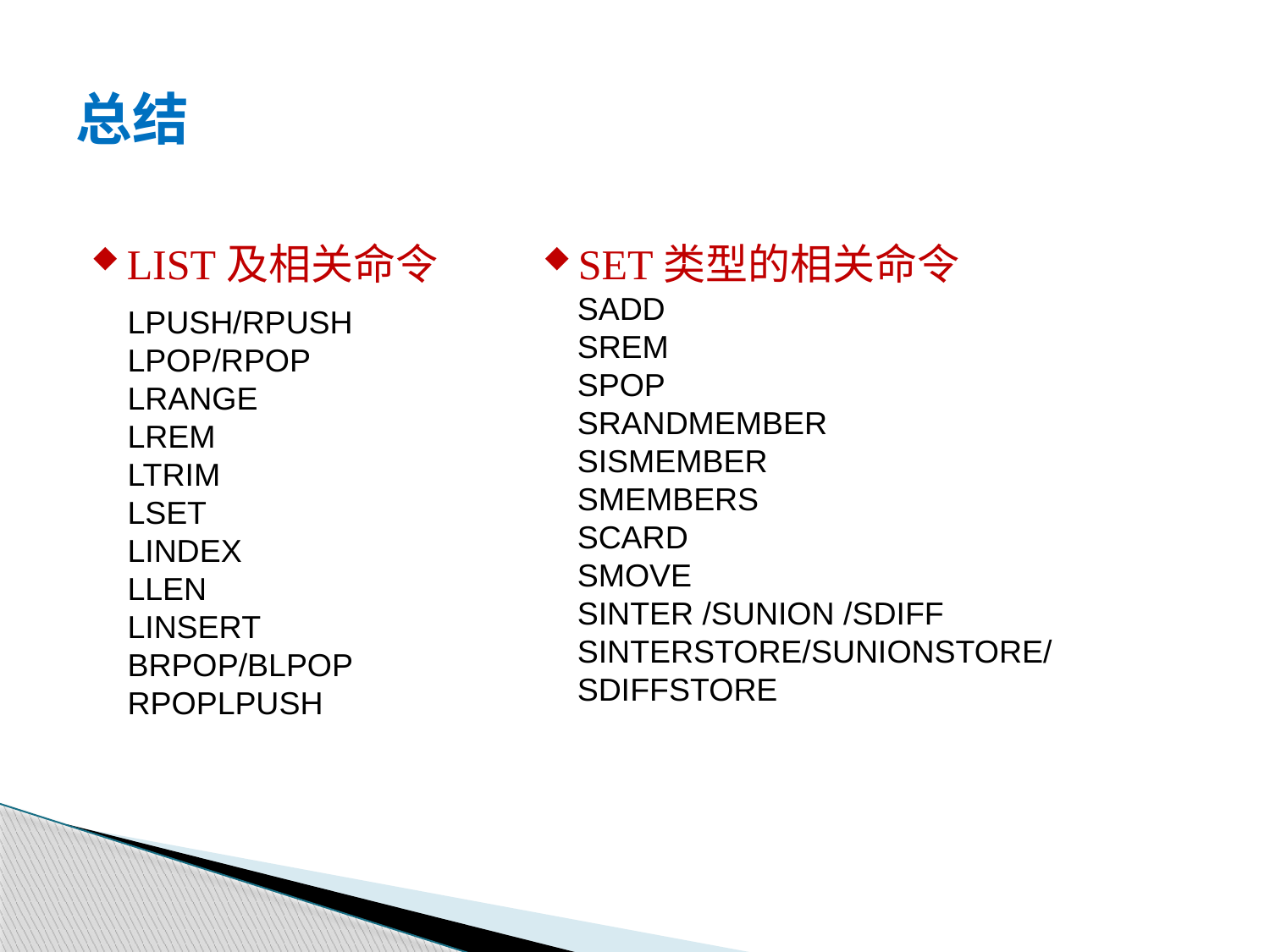

# 总结
LIST及相关命令

SET类型的相关命令
sadd
srem
spop
srandmember
sismember
smembers
scard
smove
Sinter /suNion /sdiff
SINTERSTORE/suNionSTORE/SdiffSTORE

Lpush/RPUSH
LPOP/rpop
lrange
lrem
ltrim
LSET
lindex
llen
linsert
Brpop/blpop
rpoplpush